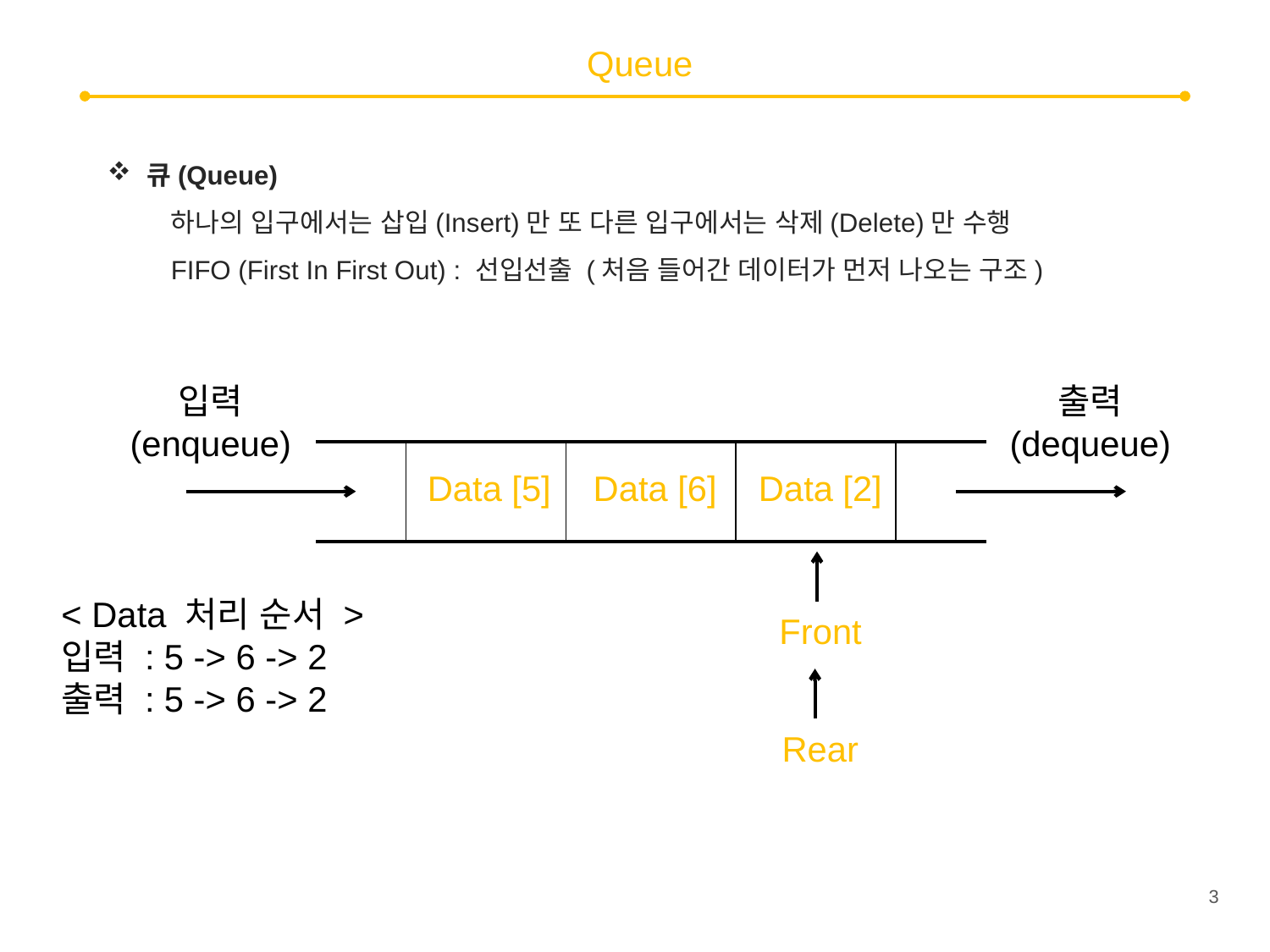

# Queue
큐(Queue)
하나의 입구에서는 삽입(Insert)만 또 다른 입구에서는 삭제(Delete)만 수행
FIFO (First In First Out) : 선입선출 (처음 들어간 데이터가 먼저 나오는 구조)
입력
(enqueue)
출력
(dequeue)
Data [5]
Data [6]
Data [2]
Front
< Data 처리 순서 >
입력 : 5 -> 6 -> 2
출력 : 5 -> 6 -> 2
Rear